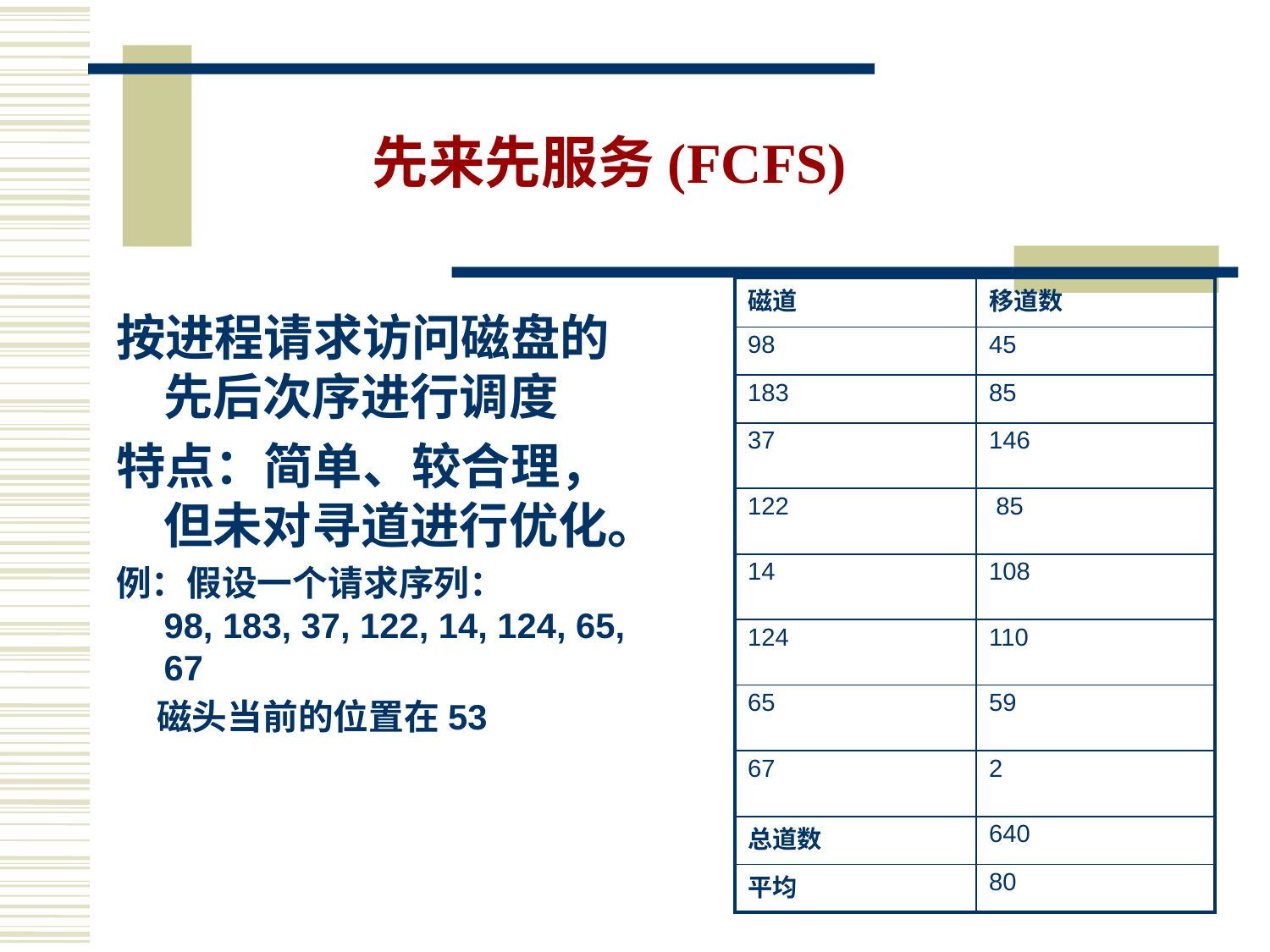

# 先来先服务(FCFS)
| 磁道 | 移道数 |
| --- | --- |
| 98 | 45 |
| 183 | 85 |
| 37 | 146 |
| 122 | 85 |
| 14 | 108 |
| 124 | 110 |
| 65 | 59 |
| 67 | 2 |
| 总道数 | 640 |
| 平均 | 80 |
按进程请求访问磁盘的先后次序进行调度
特点：简单、较合理，但未对寻道进行优化。
例：假设一个请求序列：
98, 183, 37, 122, 14, 124, 65, 67
    磁头当前的位置在53